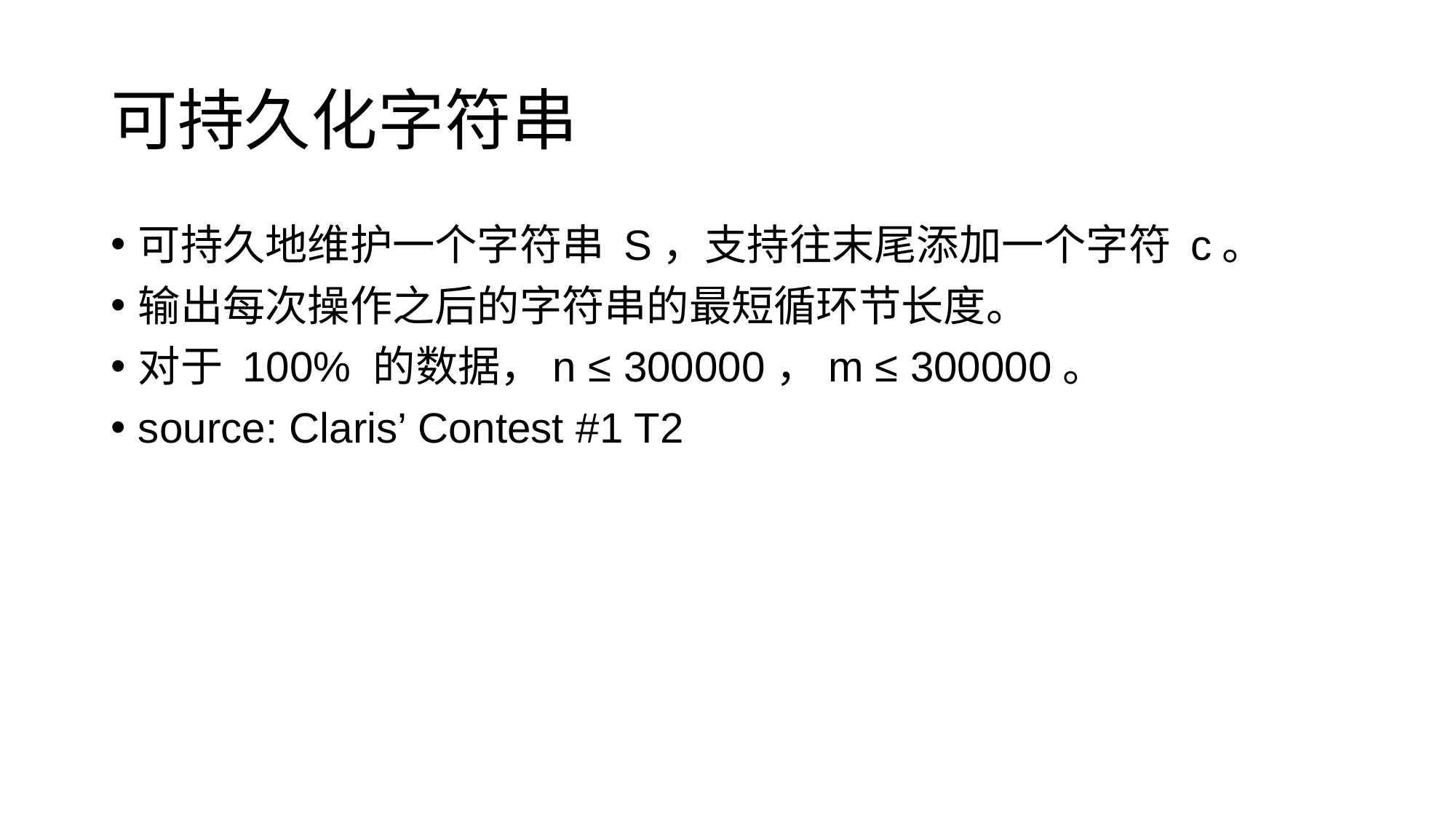

# 可持久化字符串
可持久地维护一个字符串 S，支持往末尾添加一个字符 c。
输出每次操作之后的字符串的最短循环节长度。
对于 100% 的数据，n ≤ 300000，m ≤ 300000。
source: Claris’ Contest #1 T2